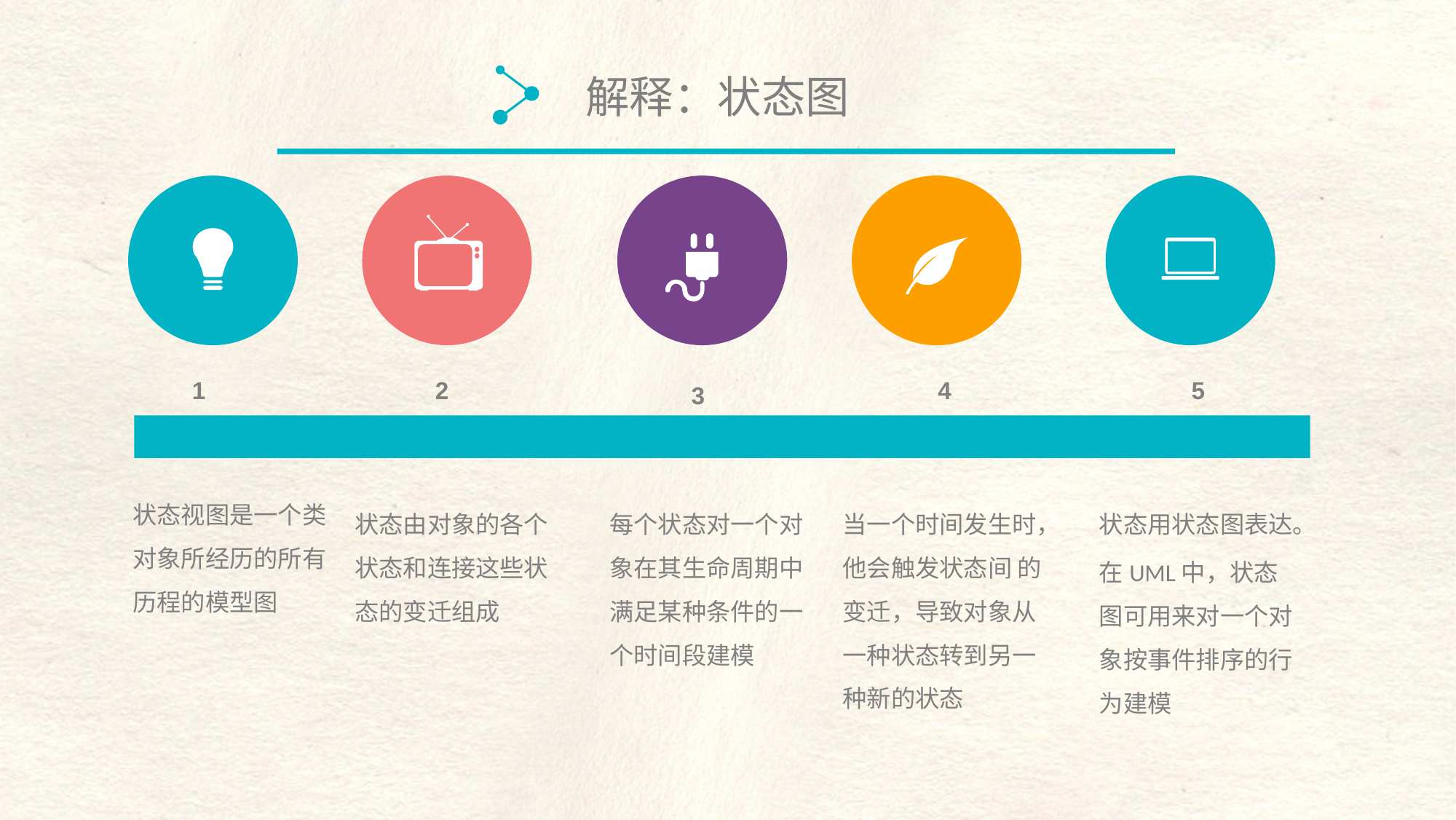

解释：状态图

       1
        2
        4
         5
        3

状态视图是一个类对象所经历的所有历程的模型图
状态由对象的各个状态和连接这些状态的变迁组成
每个状态对一个对象在其生命周期中满足某种条件的一个时间段建模
当一个时间发生时，他会触发状态间 的变迁，导致对象从一种状态转到另一种新的状态
状态用状态图表达。
在UML中，状态图可用来对一个对象按事件排序的行为建模